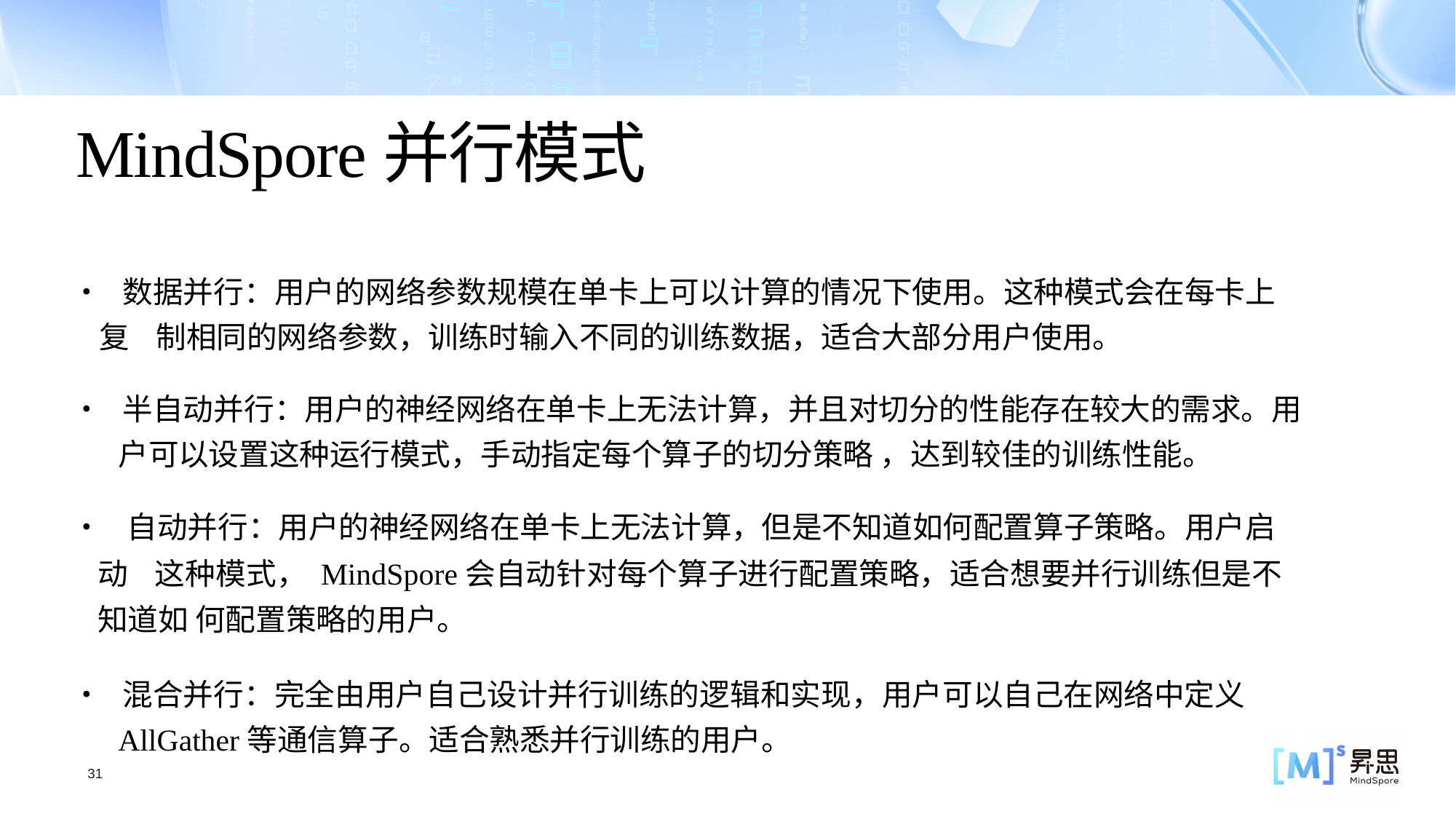

MindSpore并行模式

•  数据并行：用户的网络参数规模在单卡上可以计算的情况下使用。这种模式会在每卡上复    制相同的网络参数，训练时输入不同的训练数据，适合大部分用户使用。
•  半自动并行：用户的神经网络在单卡上无法计算，并且对切分的性能存在较大的需求。用    户可以设置这种运行模式，手动指定每个算子的切分策略 ，达到较佳的训练性能。
•  自动并行：用户的神经网络在单卡上无法计算，但是不知道如何配置算子策略。用户启动    这种模式， MindSpore会自动针对每个算子进行配置策略，适合想要并行训练但是不知道如 何配置策略的用户。

•  混合并行：完全由用户自己设计并行训练的逻辑和实现，用户可以自己在网络中定义           AllGather等通信算子。适合熟悉并行训练的用户。